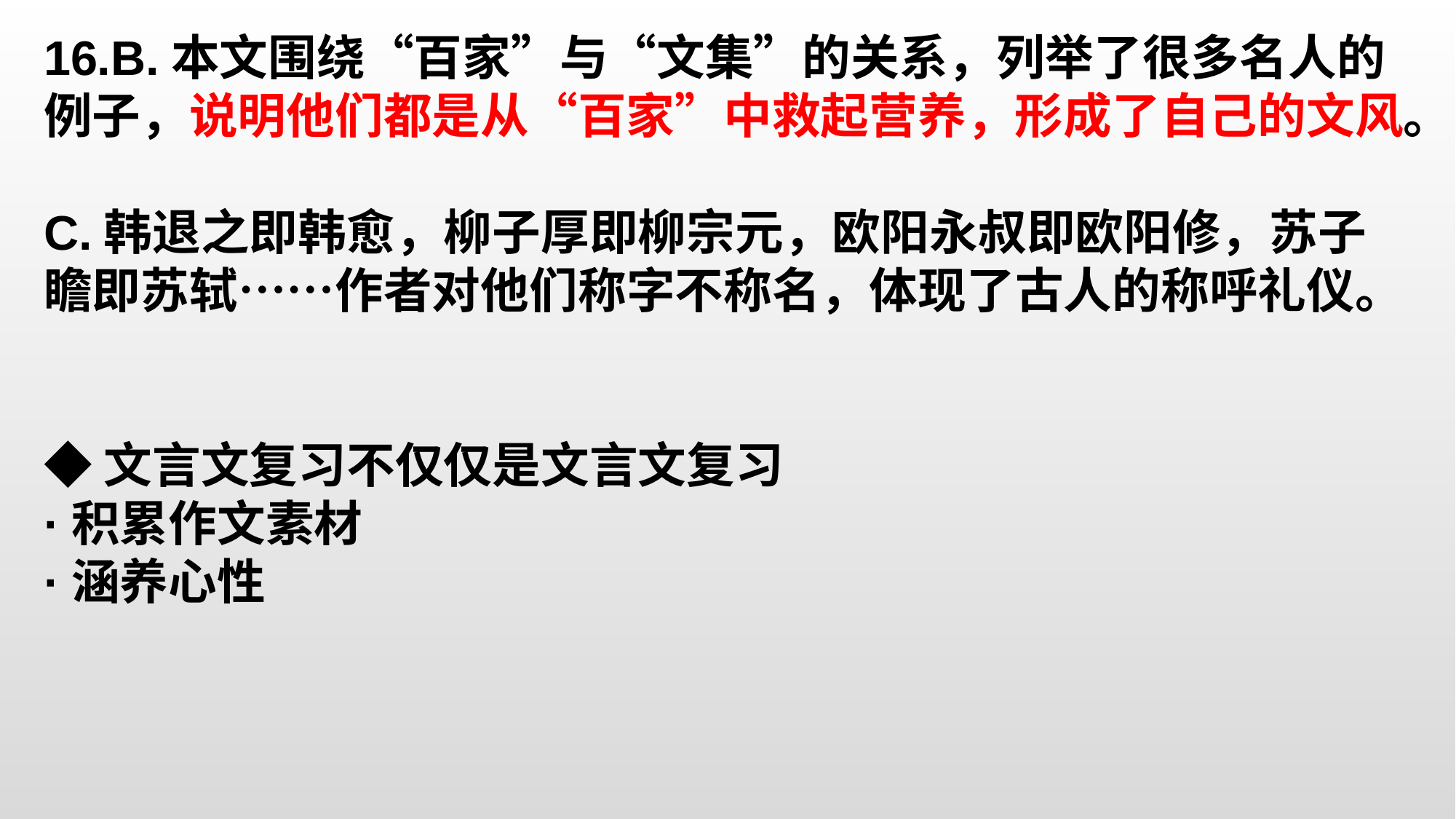

16.B.本文围绕“百家”与“文集”的关系，列举了很多名人的例子，说明他们都是从“百家”中救起营养，形成了自己的文风。

C.韩退之即韩愈，柳子厚即柳宗元，欧阳永叔即欧阳修，苏子瞻即苏轼……作者对他们称字不称名，体现了古人的称呼礼仪。

◆文言文复习不仅仅是文言文复习
·积累作文素材
·涵养心性